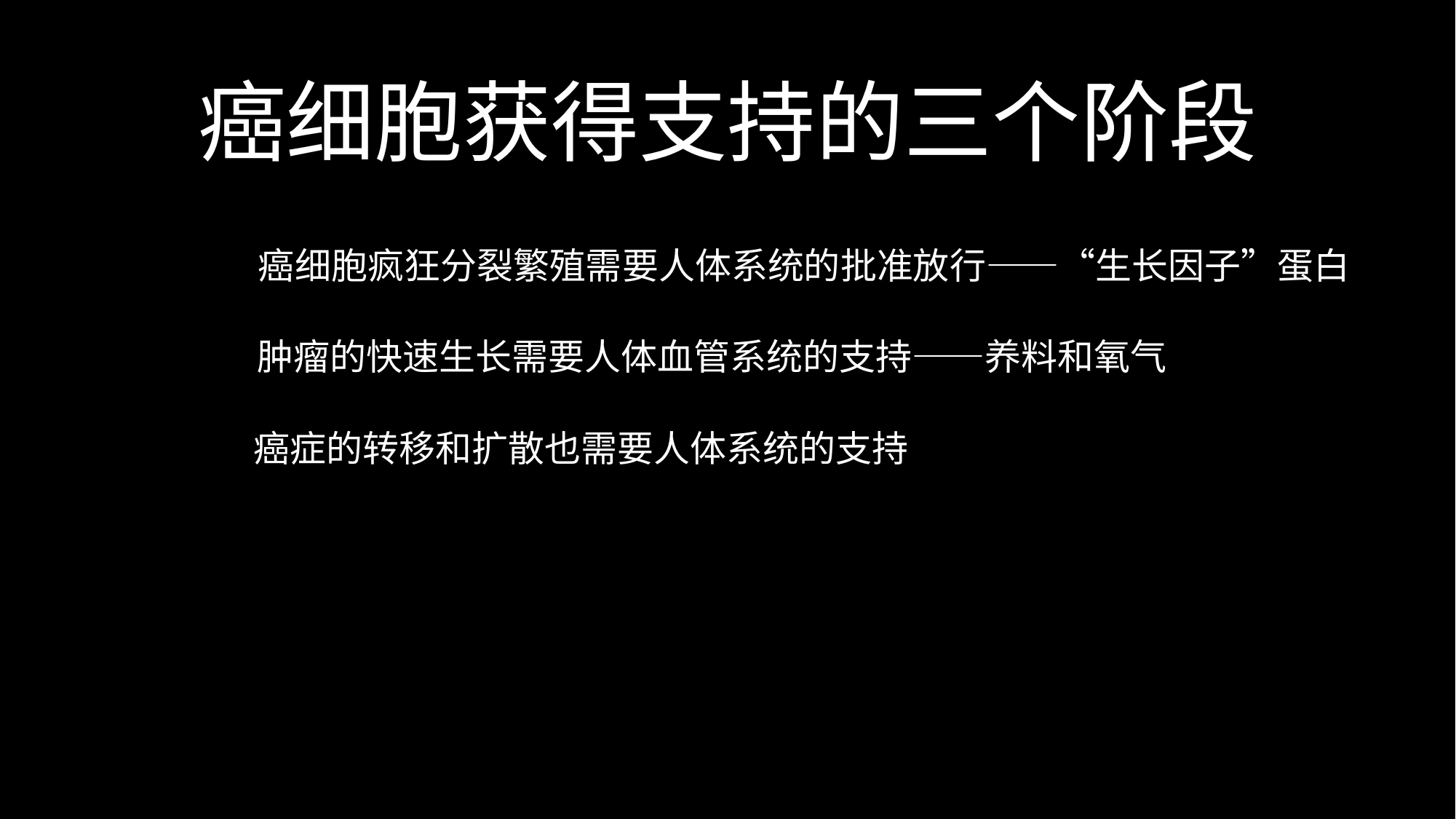

# 癌细胞获得支持的三个阶段
癌细胞疯狂分裂繁殖需要人体系统的批准放行——“生长因子”蛋白
肿瘤的快速生长需要人体血管系统的支持——养料和氧气
癌症的转移和扩散也需要人体系统的支持